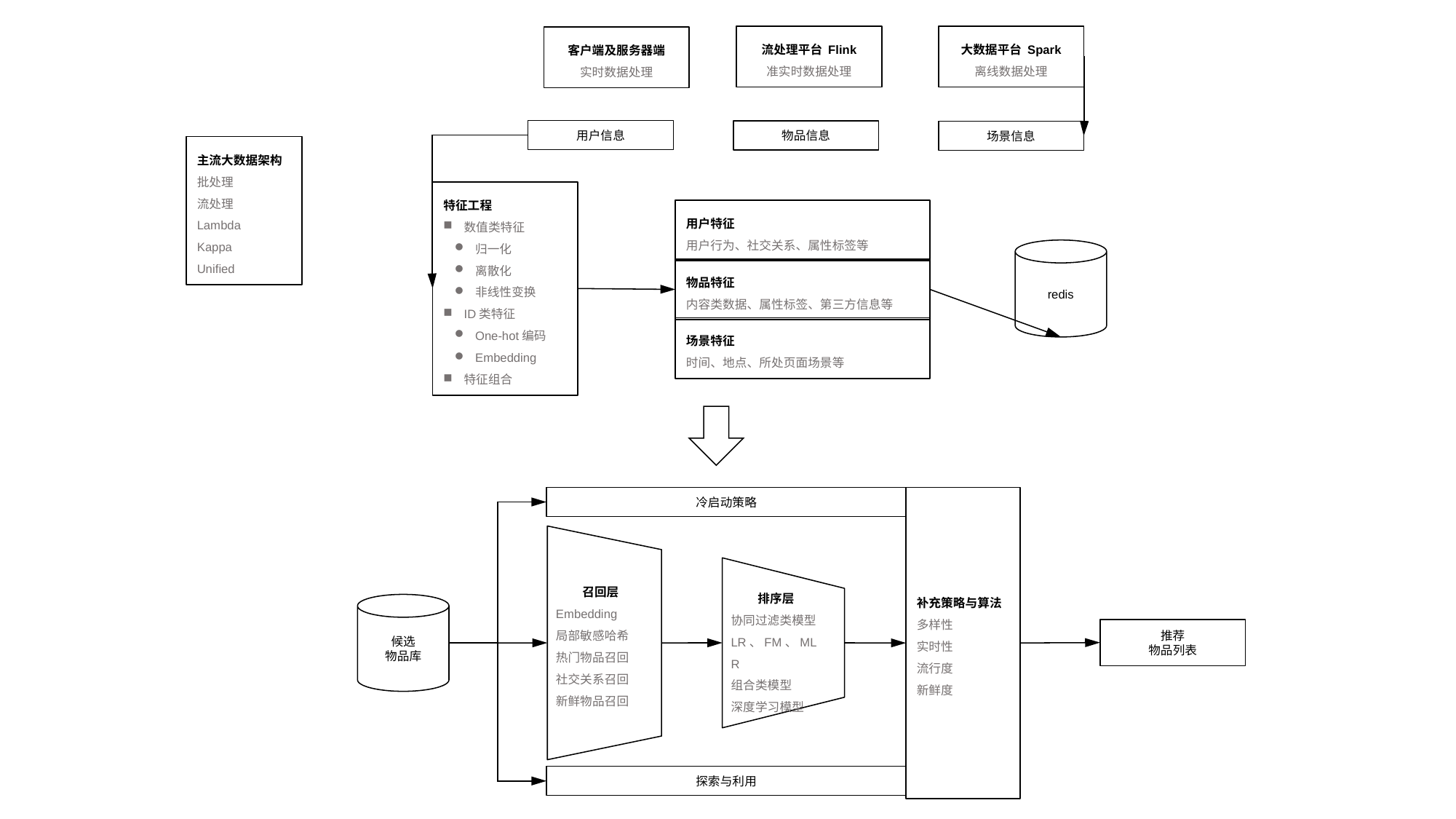

大数据平台 Spark
离线数据处理
流处理平台 Flink
准实时数据处理
客户端及服务器端
实时数据处理
用户信息
物品信息
场景信息
主流大数据架构
批处理
流处理
Lambda
Kappa
Unified
特征工程
数值类特征
归一化
离散化
非线性变换
ID类特征
One-hot编码
Embedding
特征组合
用户特征
用户行为、社交关系、属性标签等
redis
物品特征
内容类数据、属性标签、第三方信息等
场景特征
时间、地点、所处页面场景等

冷启动策略
补充策略与算法
多样性
实时性
流行度
新鲜度
排序层
协同过滤类模型
LR、FM、MLR
组合类模型
深度学习模型
召回层
Embedding
局部敏感哈希
热门物品召回
社交关系召回
新鲜物品召回
候选
物品库
推荐
物品列表
探索与利用